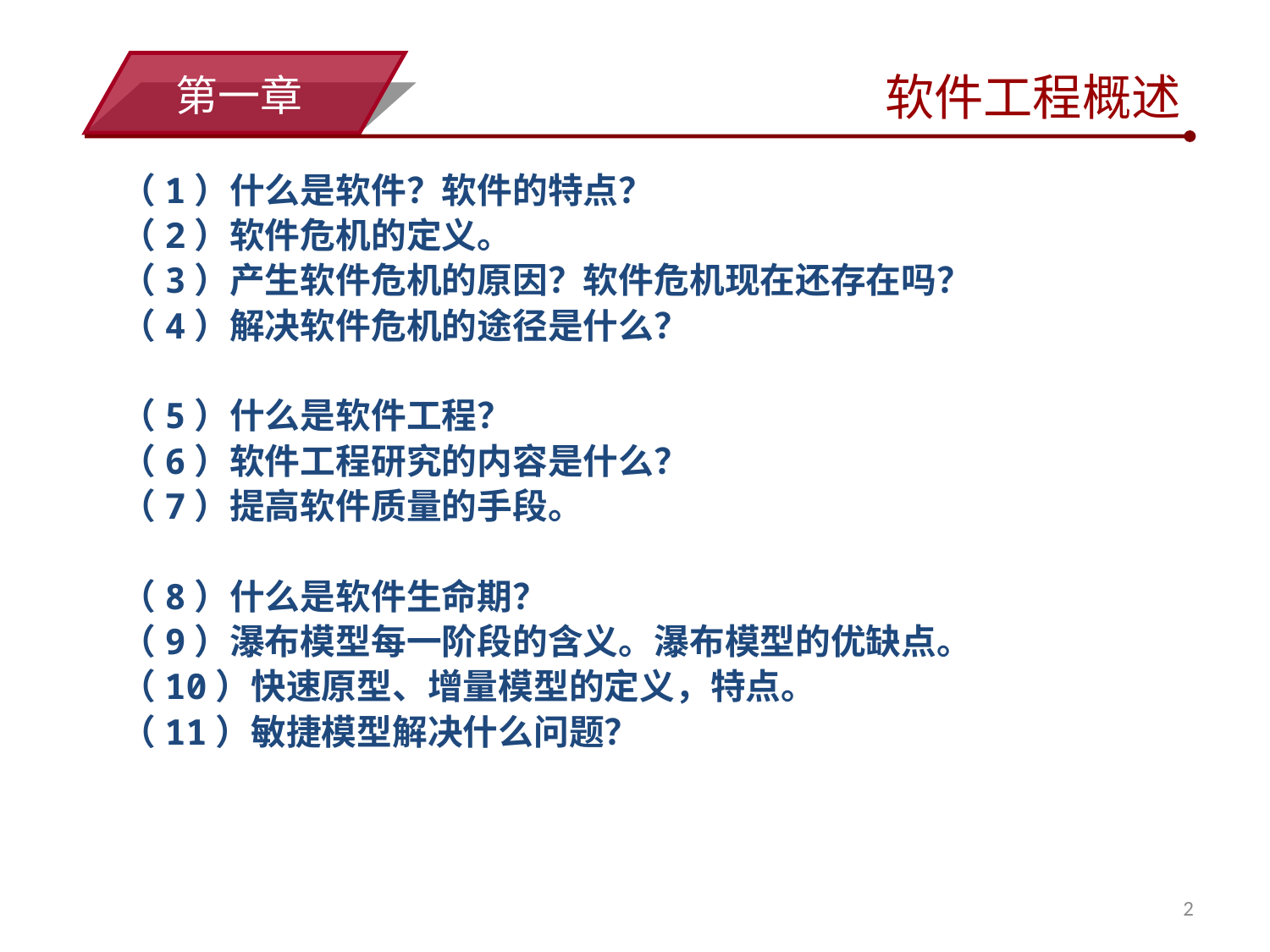

小结

软件工程概述
第一章

（1）什么是软件？软件的特点？
（2）软件危机的定义。
（3）产生软件危机的原因？软件危机现在还存在吗？
（4）解决软件危机的途径是什么？

（5）什么是软件工程？
（6）软件工程研究的内容是什么？
（7）提高软件质量的手段。

（8）什么是软件生命期？
（9）瀑布模型每一阶段的含义。瀑布模型的优缺点。
（10）快速原型、增量模型的定义，特点。
（11）敏捷模型解决什么问题？
2